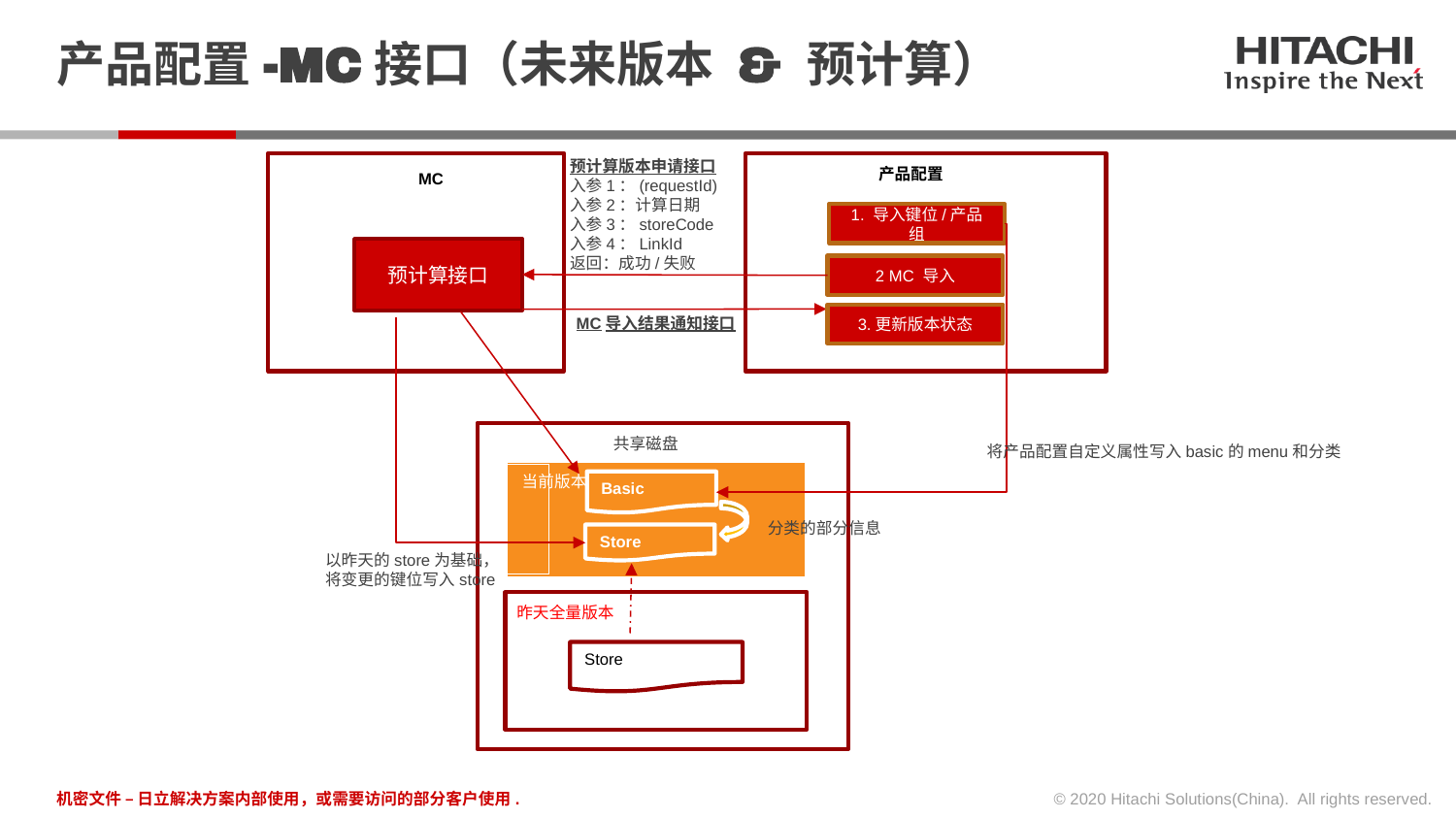

# 产品配置-MC接口（未来版本 & 预计算）
预计算版本申请接口
入参1：(requestId)
入参2：计算日期
入参3：storeCode
入参4：LinkId
返回：成功/失败

产品配置
MC
1. 导入键位/产品组
预计算接口
2 MC 导入
3.更新版本状态
MC导入结果通知接口

共享磁盘
将产品配置自定义属性写入basic的menu和分类

当前版本
Basic

分类的部分信息

Store
以昨天的store为基础，
将变更的键位写入store

昨天全量版本
Store